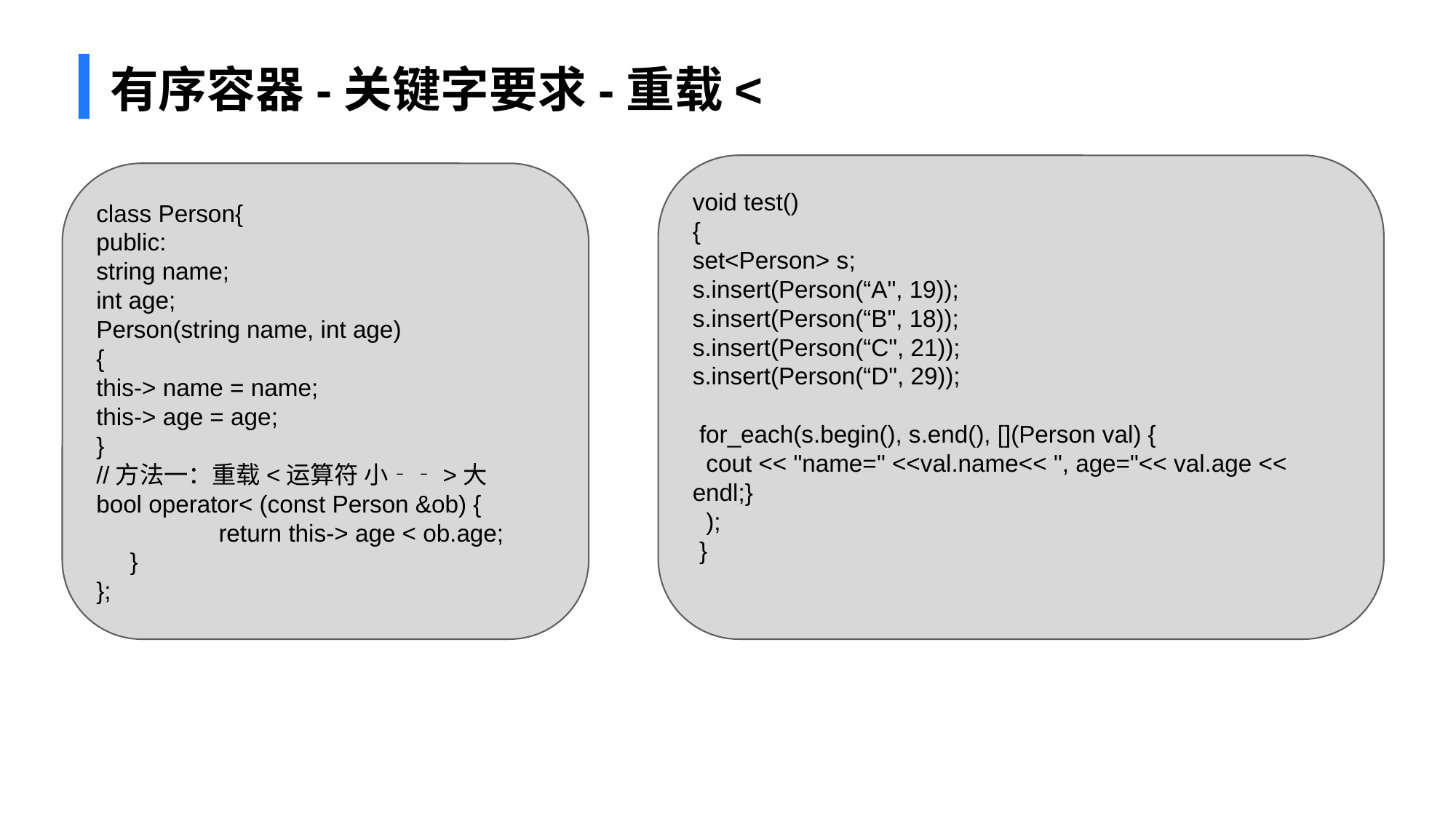

# 有序容器-关键字要求-重载<
void test()
{
set<Person> s;
s.insert(Person(“A", 19));
s.insert(Person(“B", 18));
s.insert(Person(“C", 21));
s.insert(Person(“D", 29));

 for_each(s.begin(), s.end(), [](Person val) {
  cout << "name=" <<val.name<< ", age="<< val.age << endl;}
  );
 }

class Person{
public:
string name;
int age;
Person(string name, int age)
{
this-> name = name;
this-> age = age;
}
//方法一：重载<运算符 小‐‐>大
bool operator< (const Person &ob) {
	  return this-> age < ob.age;
     }
};